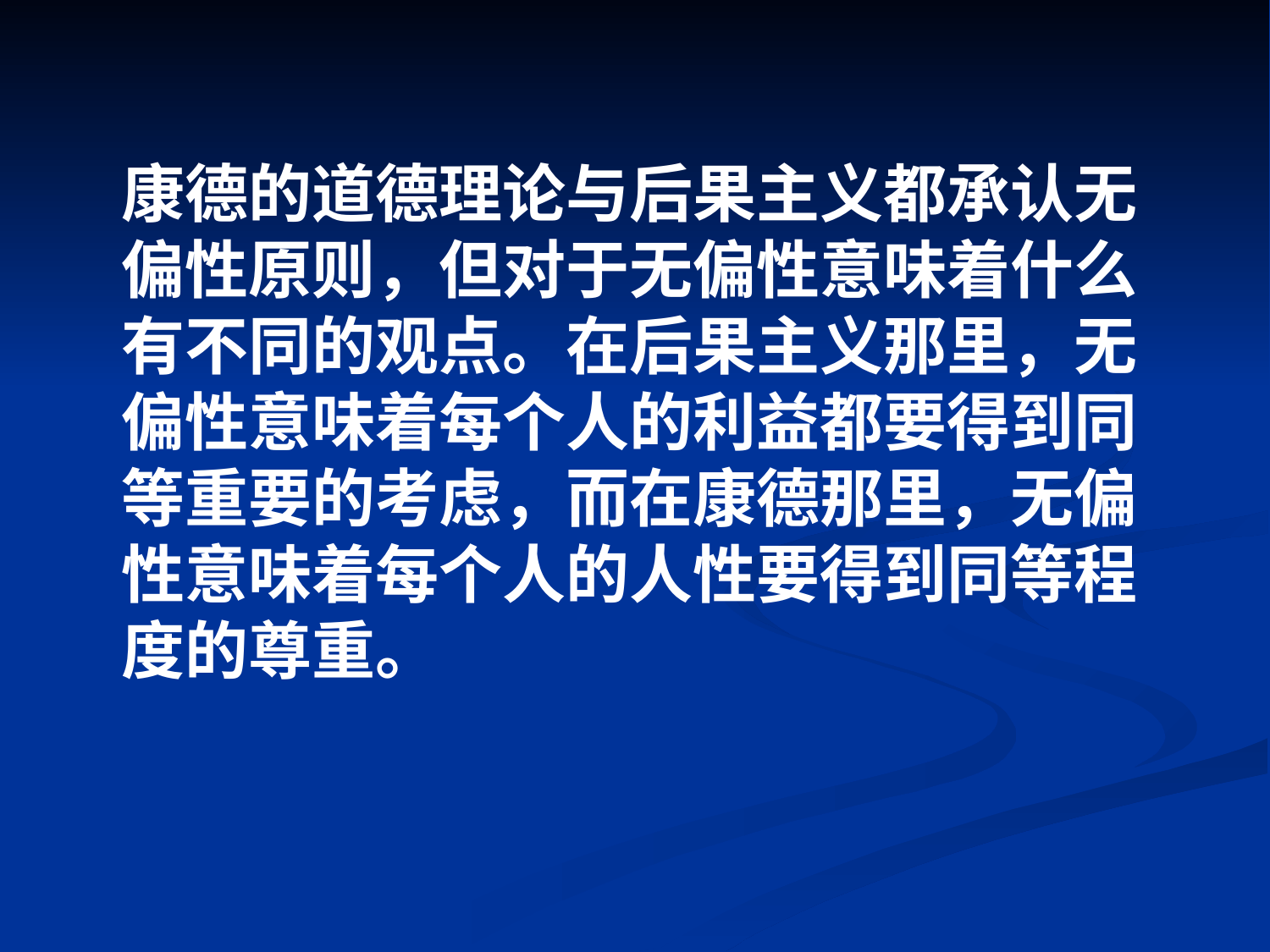

康德的道德理论与后果主义都承认无偏性原则，但对于无偏性意味着什么有不同的观点。在后果主义那里，无偏性意味着每个人的利益都要得到同等重要的考虑，而在康德那里，无偏性意味着每个人的人性要得到同等程度的尊重。